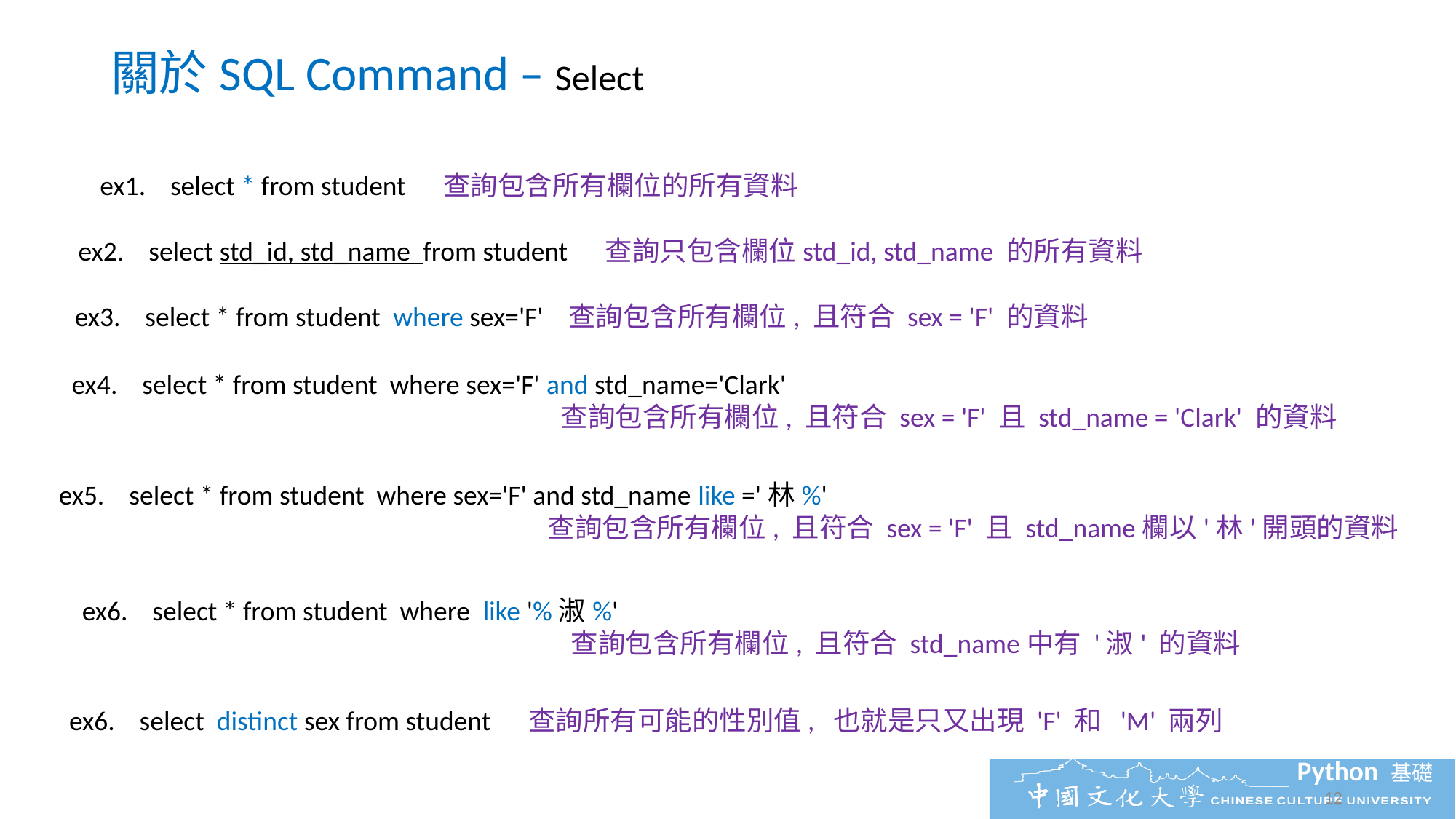

關於SQL Command – Select
ex1.    select * from student     查詢包含所有欄位的所有資料
ex2.    select std_id, std_name  from student     查詢只包含欄位std_id, std_name 的所有資料
ex3.    select * from student  where sex='F'   查詢包含所有欄位, 且符合 sex = 'F' 的資料
ex4.    select * from student  where sex='F' and std_name='Clark'
                                                                              查詢包含所有欄位, 且符合 sex = 'F' 且 std_name = 'Clark' 的資料
ex5.    select * from student  where sex='F' and std_name like ='林%'
                                                                              查詢包含所有欄位, 且符合 sex = 'F' 且 std_name欄以'林'開頭的資料
ex6.    select * from student  where  like '%淑%'
                                                                              查詢包含所有欄位, 且符合 std_name中有 '淑' 的資料
ex6.    select  distinct sex from student     查詢所有可能的性別值,  也就是只又出現 'F' 和  'M' 兩列
12